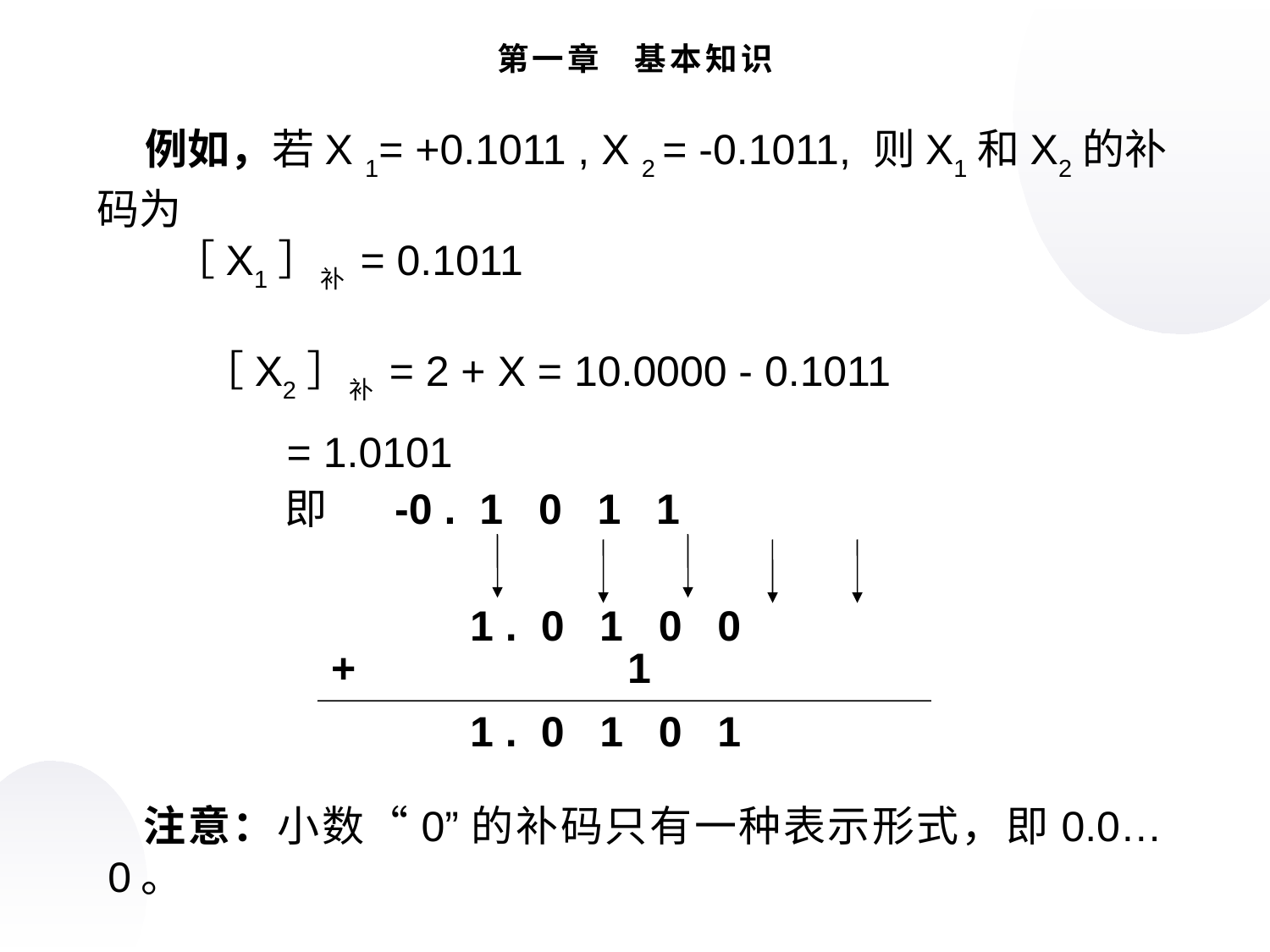

第一章   基本知识
    例如，若X 1= +0.1011 , X 2 = -0.1011, 则X1和X2的补码为
        ［X1］补 = 0.1011
        ［X2］补 = 2 + X = 10.0000 - 0.1011
                = 1.0101
  即      -0 .  1   0   1   1

  1 .  0   1   0   0
 +                       1
  1 .  0   1   0   1

  注意：小数“0”的补码只有一种表示形式，即0.0…0。
27